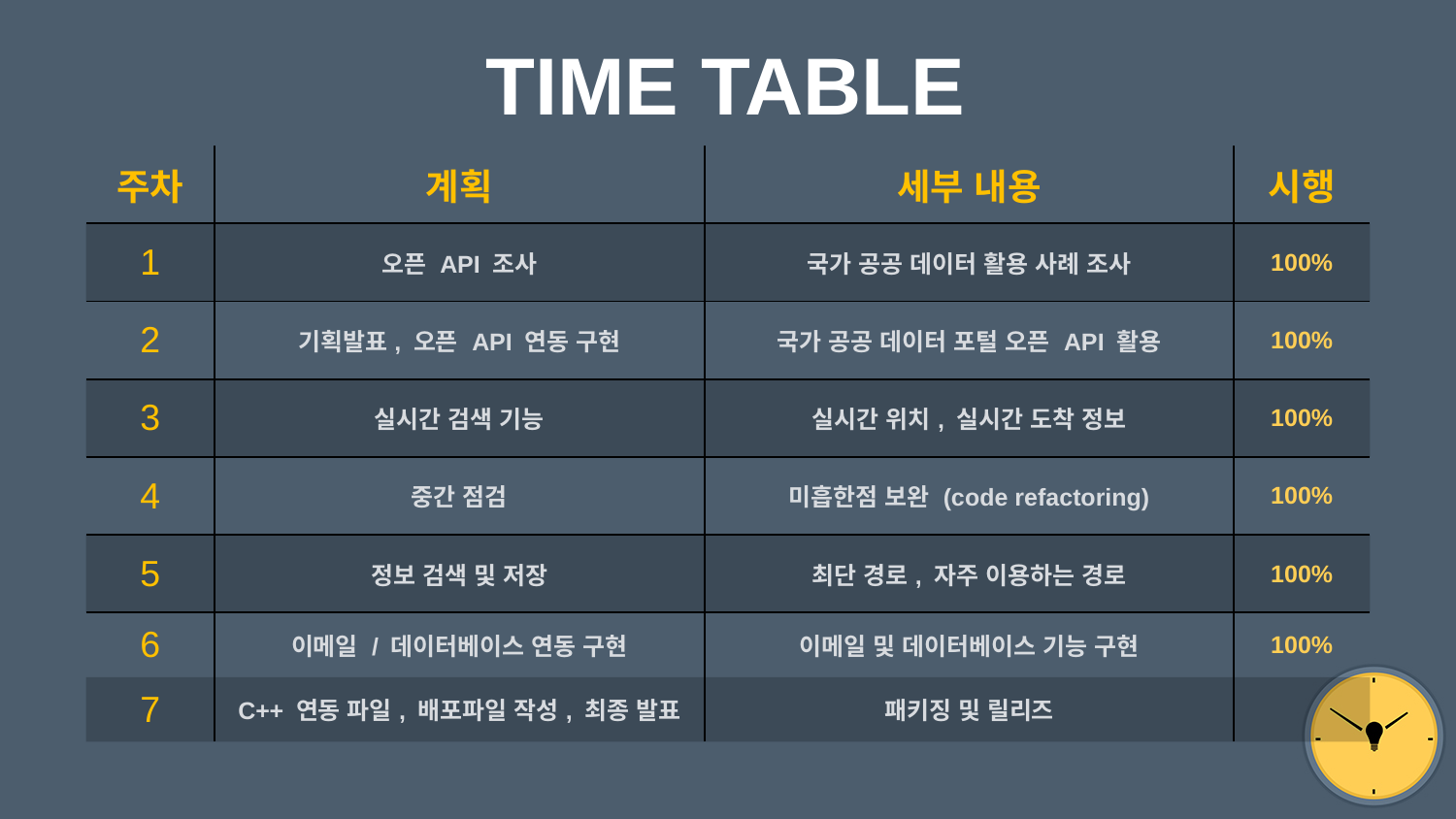

TIME TABLE
| 주차 | 계획 | 세부 내용 | 시행 |
| --- | --- | --- | --- |
| 1 | 오픈 API 조사 | 국가 공공 데이터 활용 사례 조사 | 100% |
| 2 | 기획발표, 오픈 API 연동 구현 | 국가 공공 데이터 포털 오픈 API 활용 | 100% |
| 3 | 실시간 검색 기능 | 실시간 위치, 실시간 도착 정보 | 100% |
| 4 | 중간 점검 | 미흡한점 보완 (code refactoring) | 100% |
| 5 | 정보 검색 및 저장 | 최단 경로, 자주 이용하는 경로 | 100% |
| 6 | 이메일 / 데이터베이스 연동 구현 | 이메일 및 데이터베이스 기능 구현 | 100% |
| 7 | C++ 연동 파일, 배포파일 작성, 최종 발표 | 패키징 및 릴리즈 |  |